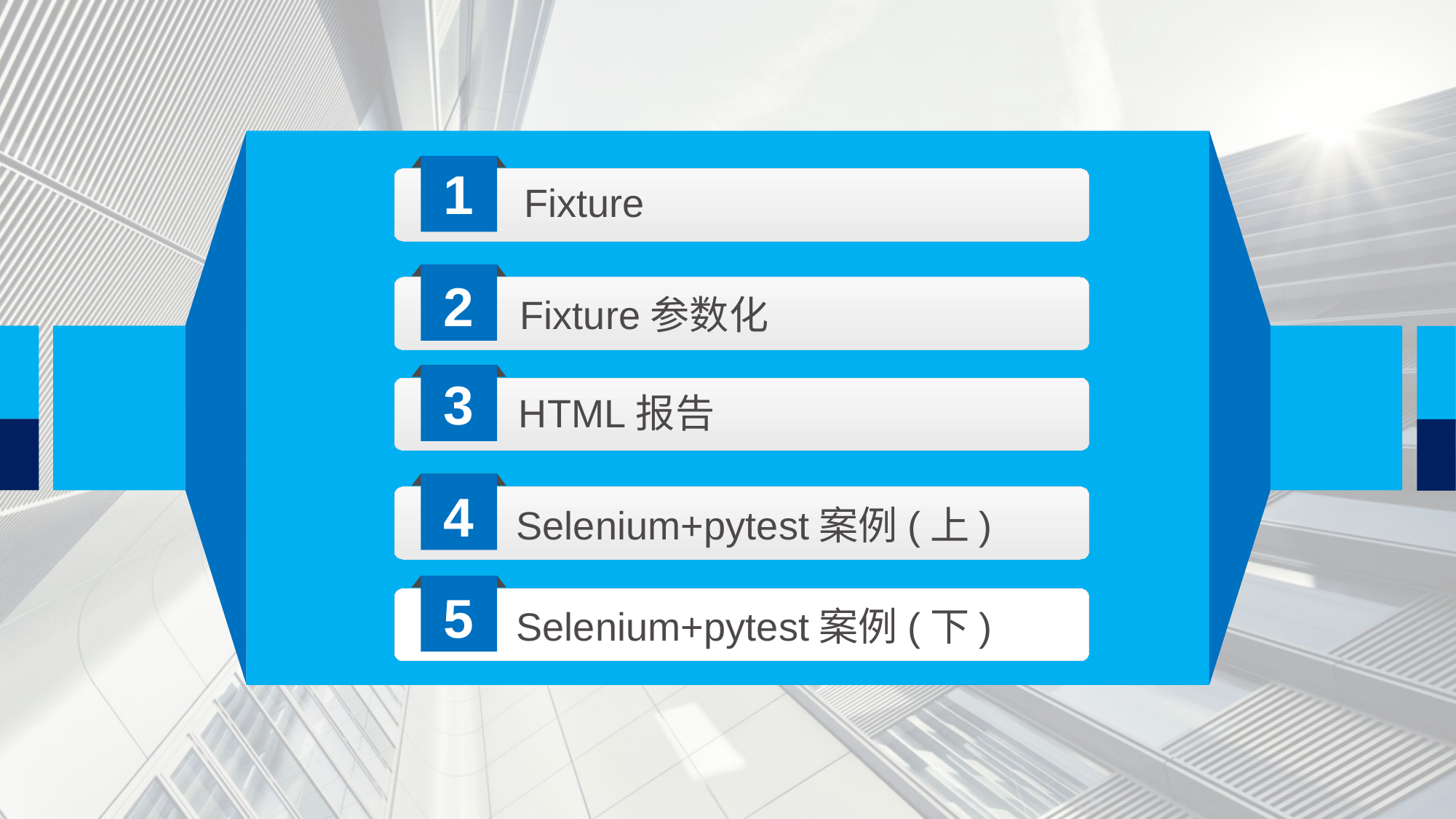

1

Fixture

2

Fixture参数化

3

HTML报告

4

Selenium+pytest案例(上)

5

Selenium+pytest案例(下)